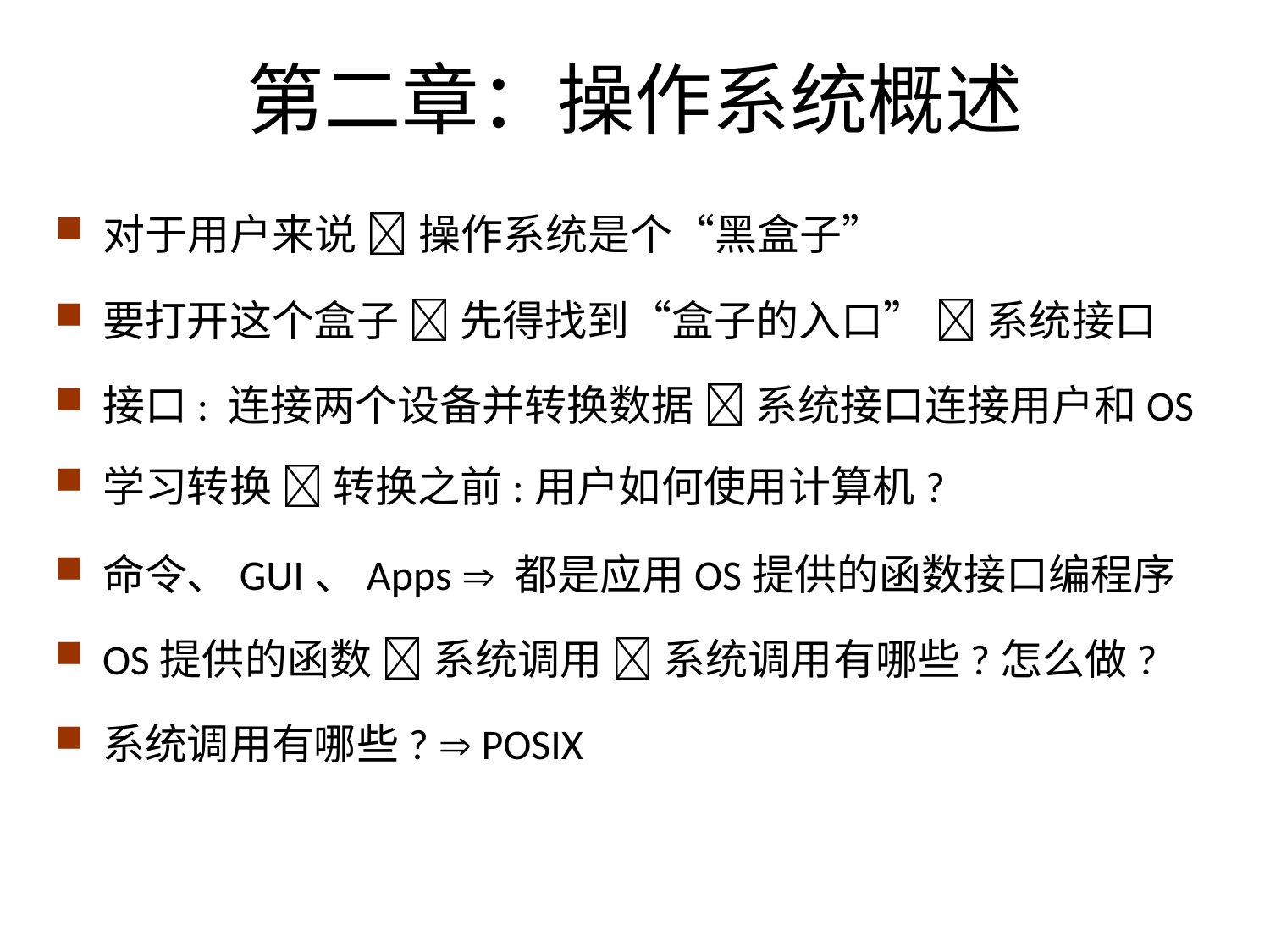

# 第二章：操作系统概述
对于用户来说 ⇒ 操作系统是个“黑盒子”
要打开这个盒子 ⇒ 先得找到“盒子的入口” ⇒ 系统接口
接口: 连接两个设备并转换数据 ⇒ 系统接口连接用户和OS
学习转换 ⇒ 转换之前:用户如何使用计算机?
命令、GUI、Apps ⇒ 都是应用OS提供的函数接口编程序
OS提供的函数 ⇒ 系统调用 ⇒ 系统调用有哪些?怎么做?
系统调用有哪些? ⇒ POSIX